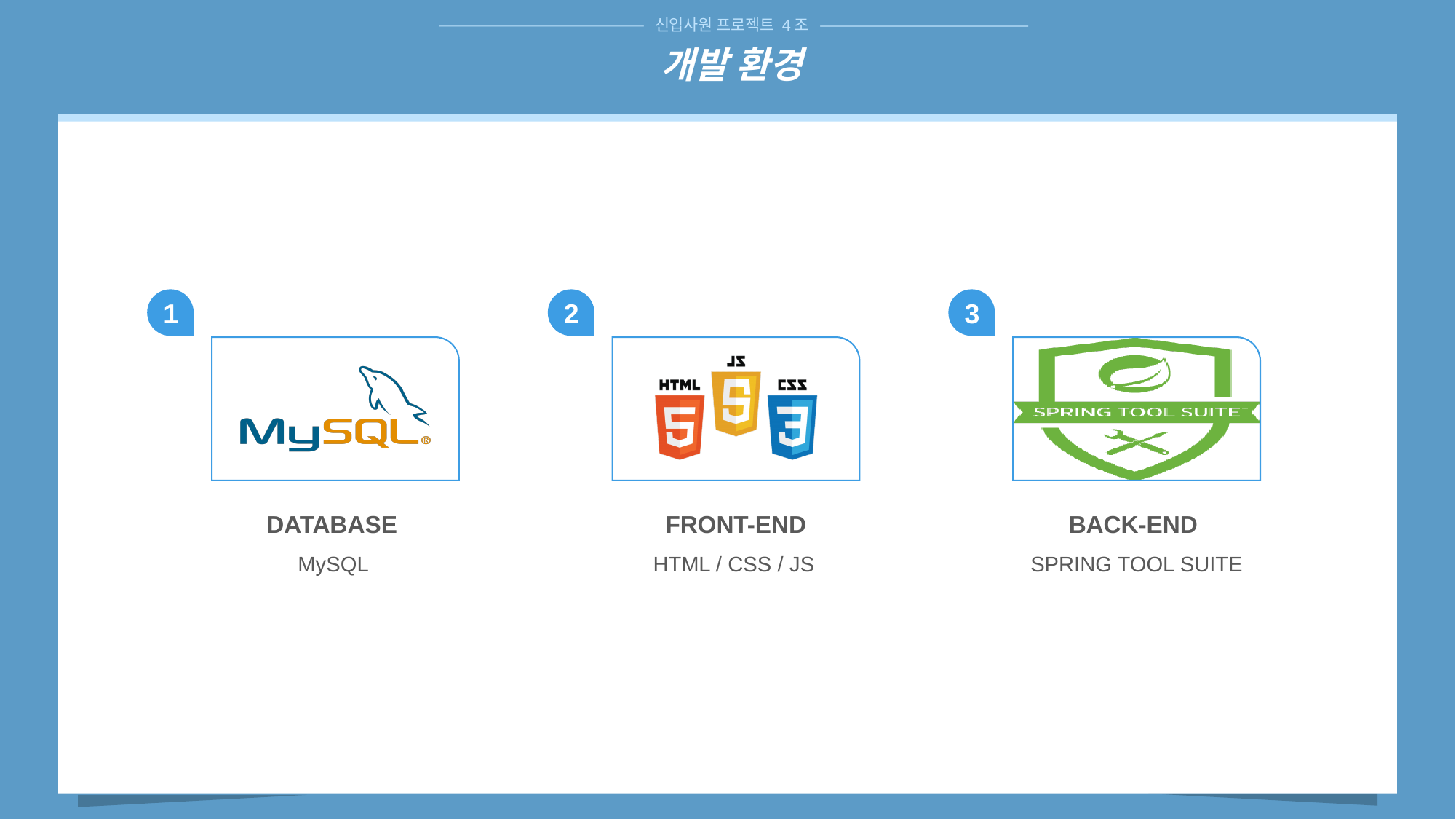

신입사원 프로젝트 4조
개발 환경

1

2

3

DATABASE
MySQL
FRONT-END
HTML / CSS / JS
BACK-END
SPRING TOOL SUITE